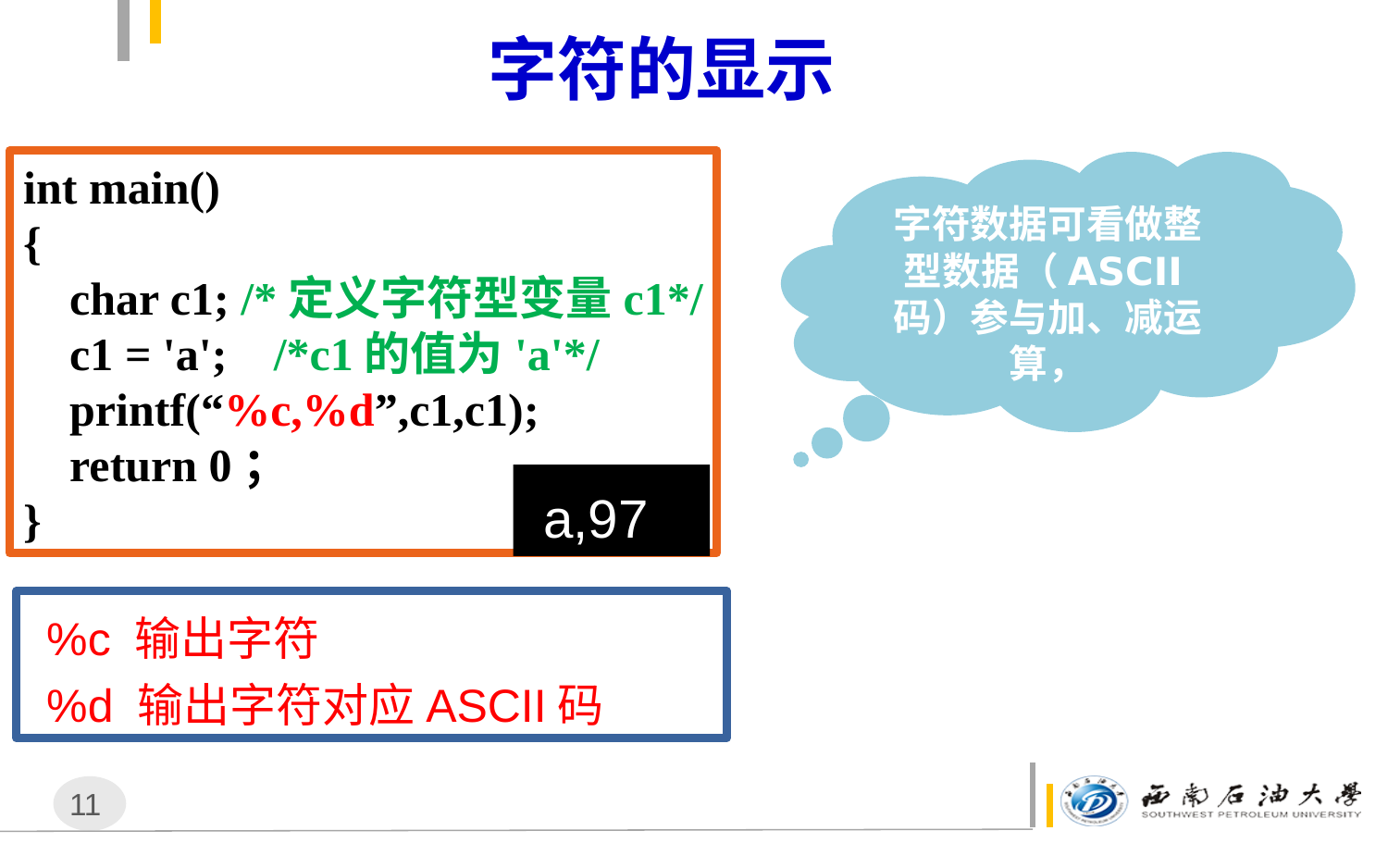

# 字符的显示
int main()
{
    char c1; /*定义字符型变量c1*/
    c1 = 'a';    /*c1的值为'a'*/
    printf(“%c,%d”,c1,c1);
    return 0；
}
字符数据可看做整型数据（ASCII码）参与加、减运算，
a,97
%c 输出字符
%d 输出字符对应ASCII码